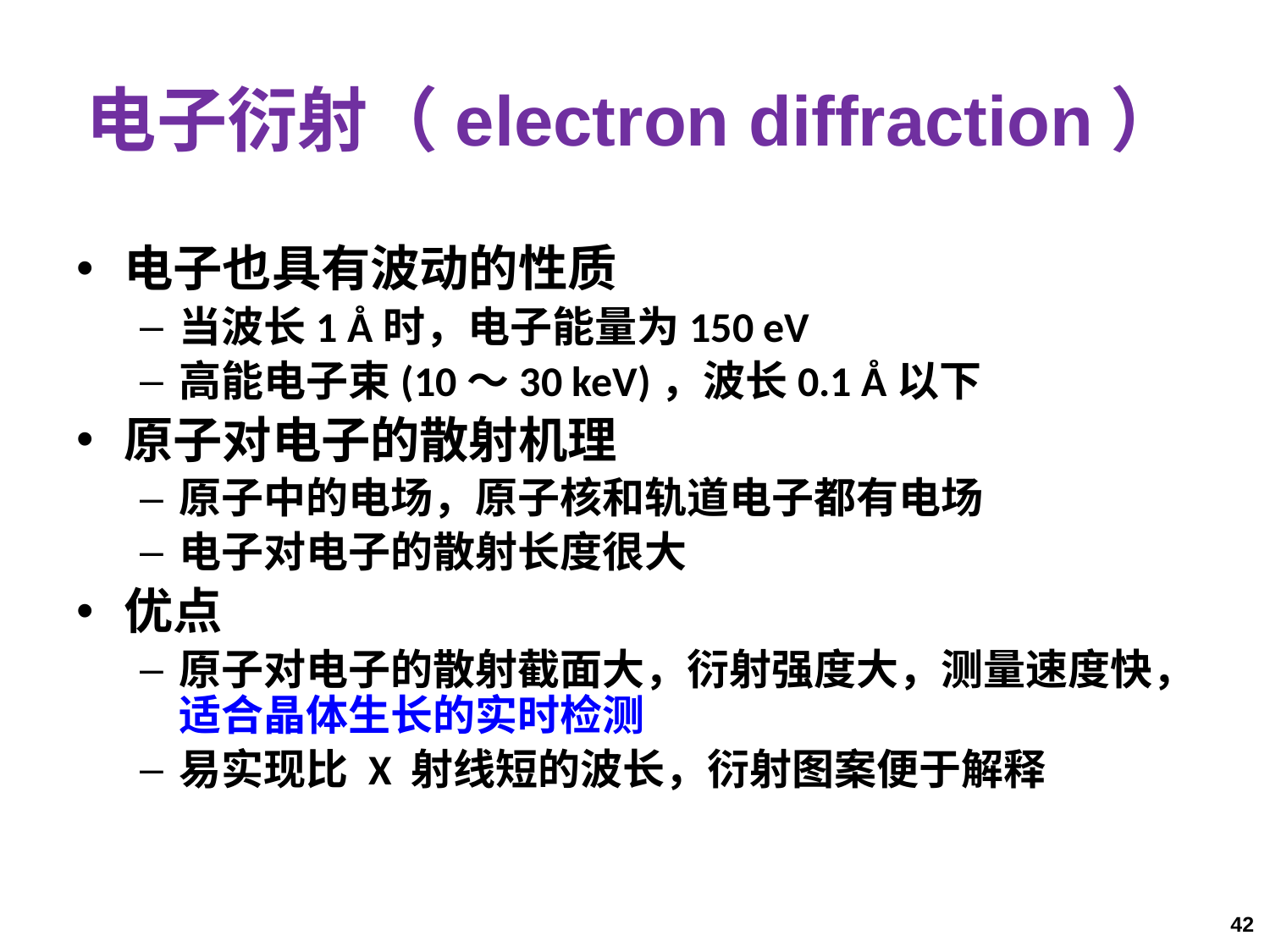

# 电子衍射（electron diffraction）
电子也具有波动的性质
当波长1 Å时，电子能量为150 eV
高能电子束(10～30 keV)，波长0.1 Å以下
原子对电子的散射机理
原子中的电场，原子核和轨道电子都有电场
电子对电子的散射长度很大
优点
原子对电子的散射截面大，衍射强度大，测量速度快，适合晶体生长的实时检测
易实现比 X 射线短的波长，衍射图案便于解释
42